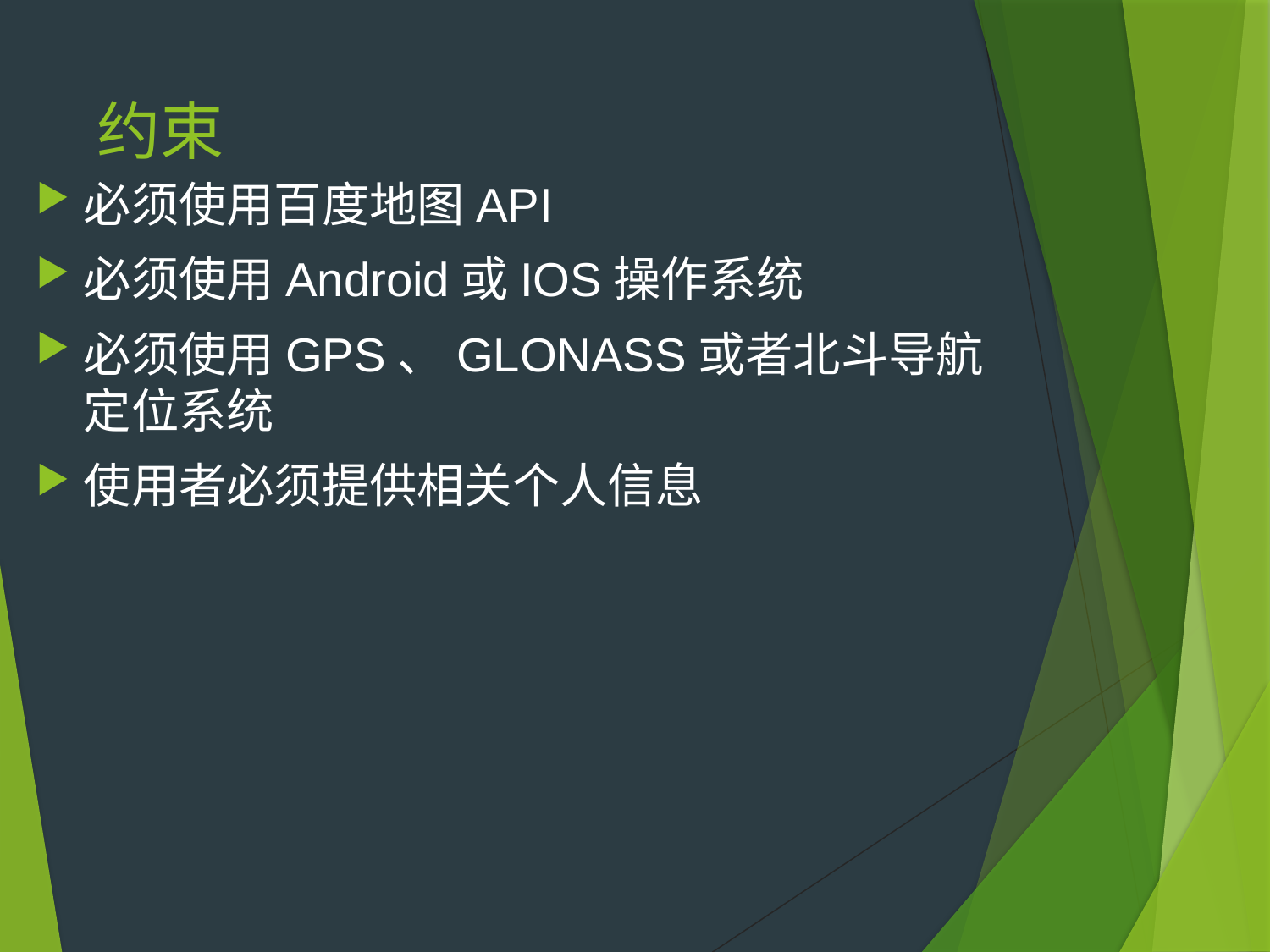

# 约束
必须使用百度地图API
必须使用Android或IOS操作系统
必须使用GPS、GLONASS或者北斗导航定位系统
使用者必须提供相关个人信息